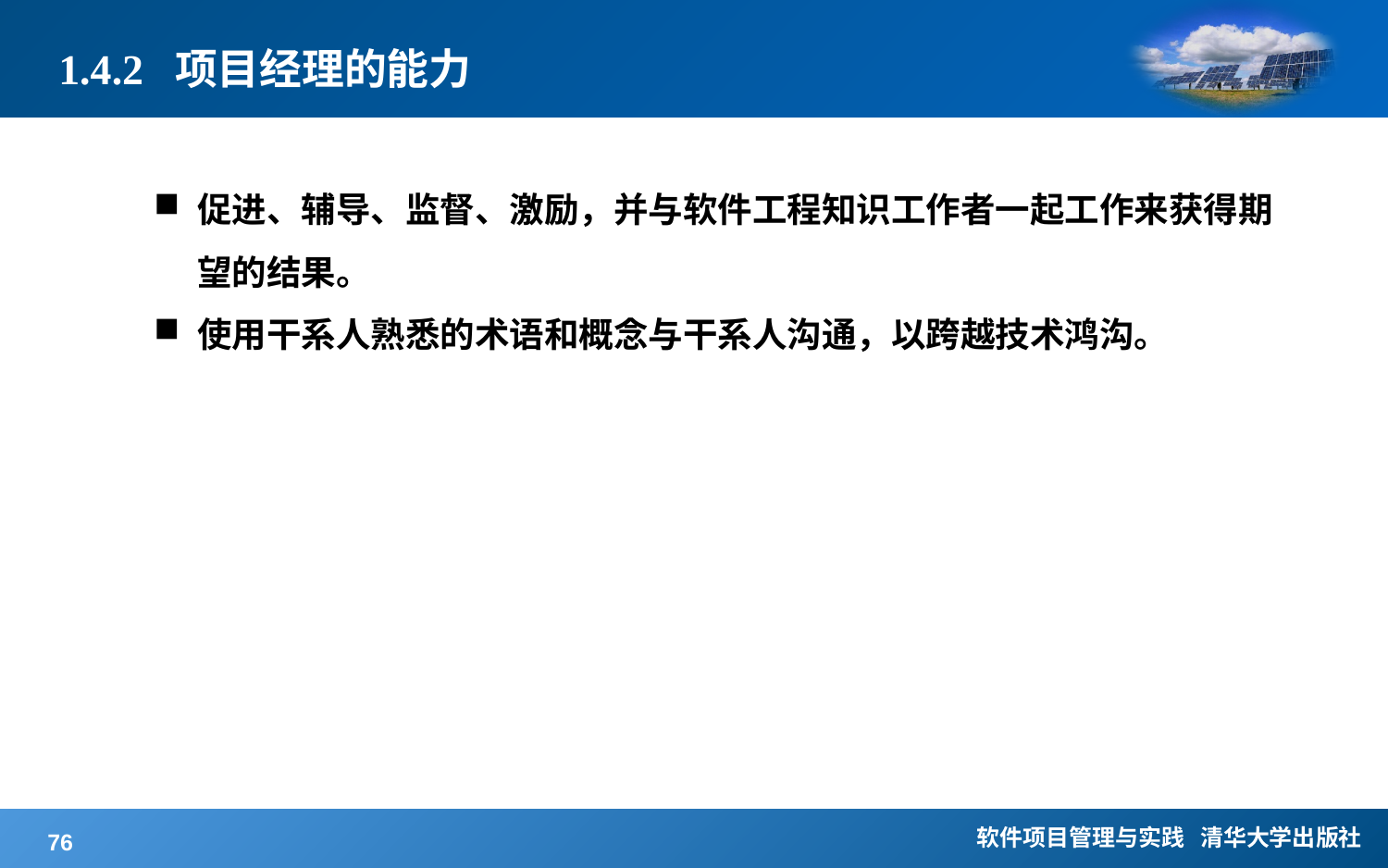

# 1.4.2  项目经理的能力
促进、辅导、监督、激励，并与软件工程知识工作者一起工作来获得期望的结果。
使用干系人熟悉的术语和概念与干系人沟通，以跨越技术鸿沟。